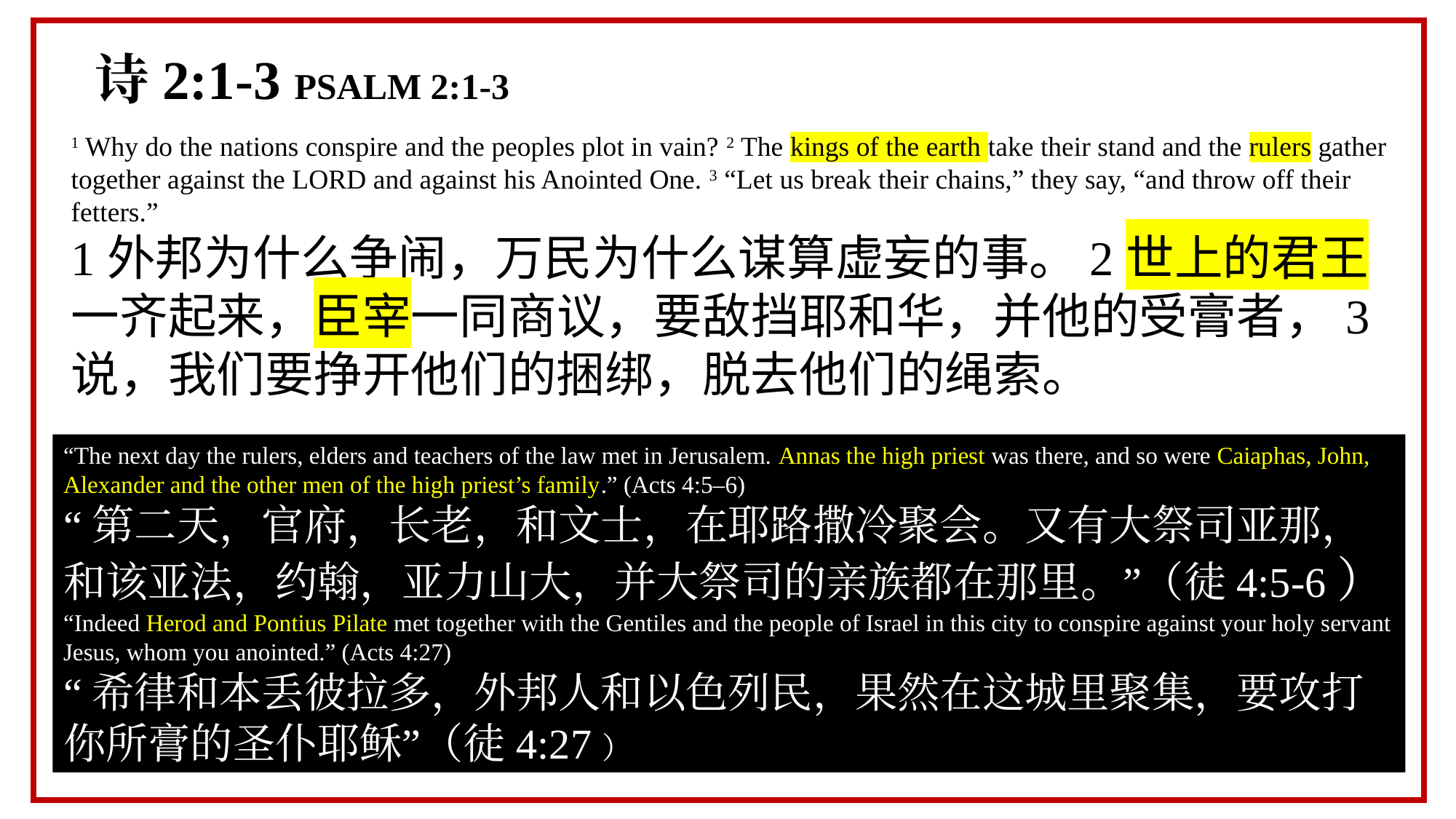

诗2:1-3 PSALM 2:1-3
1 Why do the nations conspire and the peoples plot in vain? 2 The kings of the earth take their stand and the rulers gather together against the LORD and against his Anointed One. 3 “Let us break their chains,” they say, “and throw off their fetters.”
1外邦为什么争闹，万民为什么谋算虚妄的事。2世上的君王一齐起来，臣宰一同商议，要敌挡耶和华，并他的受膏者，3说，我们要挣开他们的捆绑，脱去他们的绳索。
“The next day the rulers, elders and teachers of the law met in Jerusalem. Annas the high priest was there, and so were Caiaphas, John, Alexander and the other men of the high priest’s family.” (Acts 4:5–6)
“第二天，官府，长老，和文士，在耶路撒冷聚会。又有大祭司亚那，和该亚法，约翰，亚力山大，并大祭司的亲族都在那里。”（徒4:5-6）
“Indeed Herod and Pontius Pilate met together with the Gentiles and the people of Israel in this city to conspire against your holy servant Jesus, whom you anointed.” (Acts 4:27)
“希律和本丢彼拉多，外邦人和以色列民，果然在这城里聚集，要攻打你所膏的圣仆耶稣”（徒4:27）